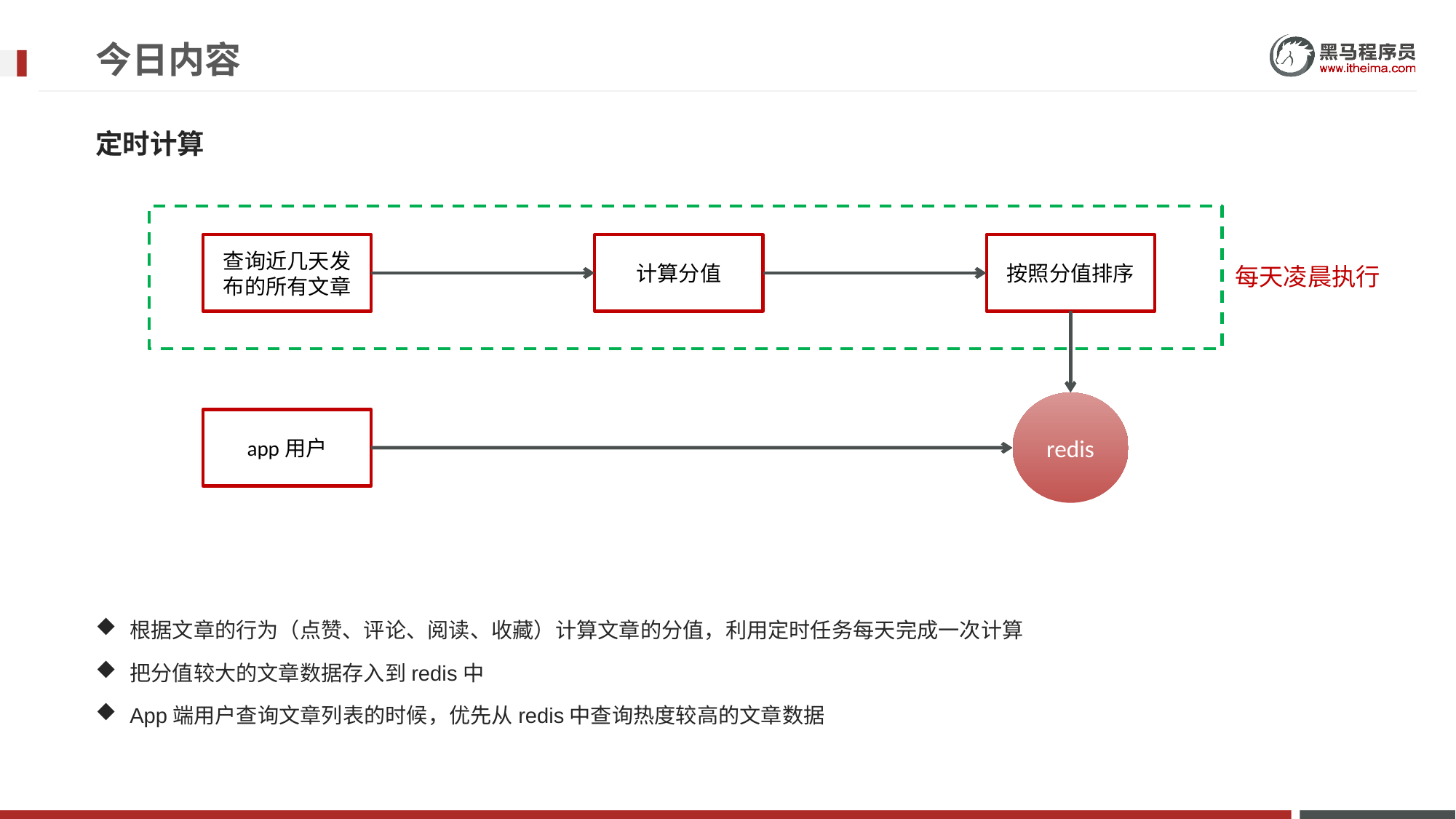

# 今日内容
定时计算

查询近几天发布的所有文章
计算分值
按照分值排序
每天凌晨执行
redis
app用户
根据文章的行为（点赞、评论、阅读、收藏）计算文章的分值，利用定时任务每天完成一次计算
把分值较大的文章数据存入到redis中
App端用户查询文章列表的时候，优先从redis中查询热度较高的文章数据